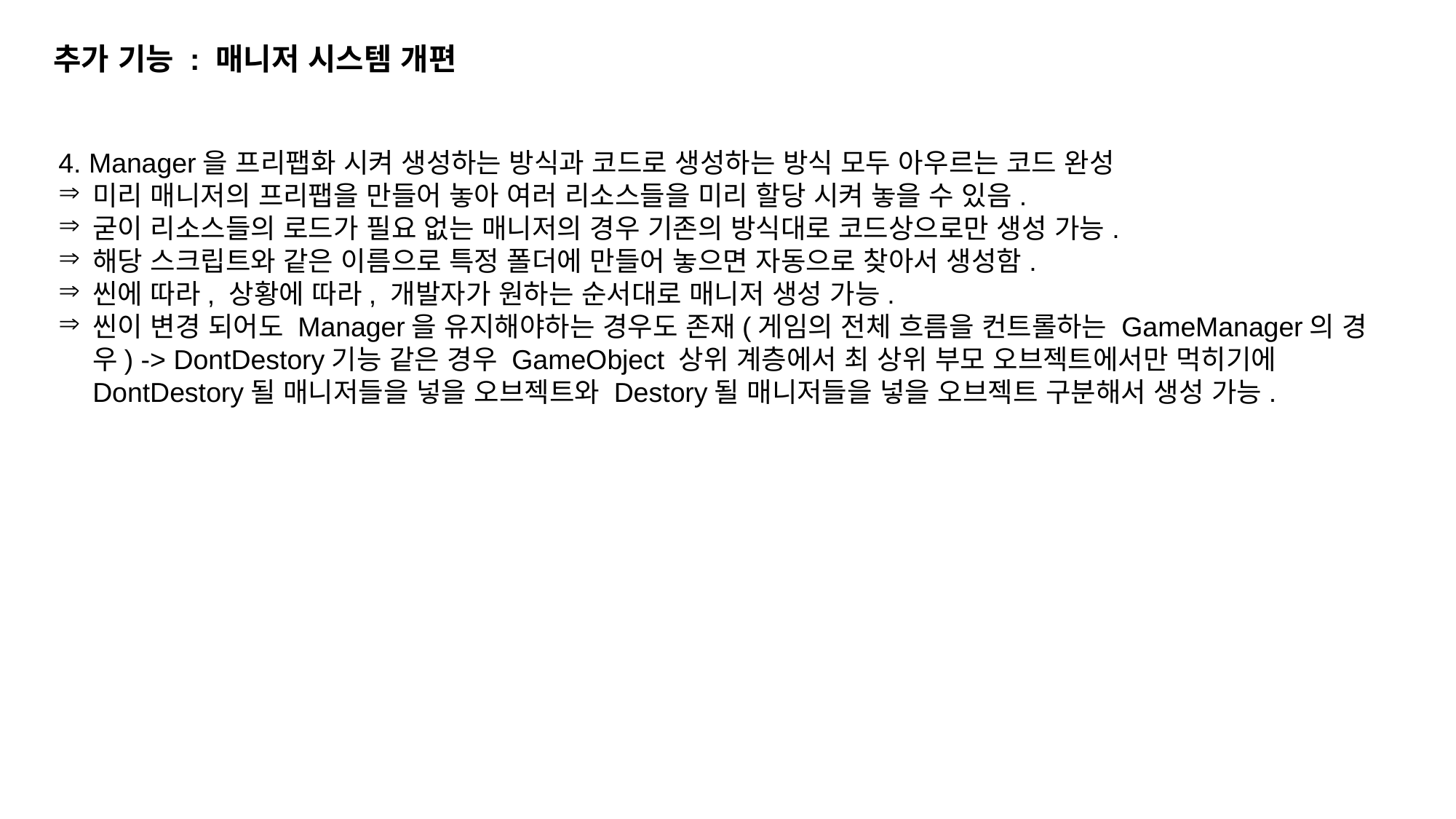

추가 기능 : 매니저 시스템 개편

4. Manager을 프리팹화 시켜 생성하는 방식과 코드로 생성하는 방식 모두 아우르는 코드 완성
미리 매니저의 프리팹을 만들어 놓아 여러 리소스들을 미리 할당 시켜 놓을 수 있음.
굳이 리소스들의 로드가 필요 없는 매니저의 경우 기존의 방식대로 코드상으로만 생성 가능.
해당 스크립트와 같은 이름으로 특정 폴더에 만들어 놓으면 자동으로 찾아서 생성함.
씬에 따라, 상황에 따라, 개발자가 원하는 순서대로 매니저 생성 가능.
씬이 변경 되어도 Manager을 유지해야하는 경우도 존재(게임의 전체 흐름을 컨트롤하는 GameManager의 경우) -> DontDestory기능 같은 경우 GameObject 상위 계층에서 최 상위 부모 오브젝트에서만 먹히기에 DontDestory될 매니저들을 넣을 오브젝트와 Destory될 매니저들을 넣을 오브젝트 구분해서 생성 가능.